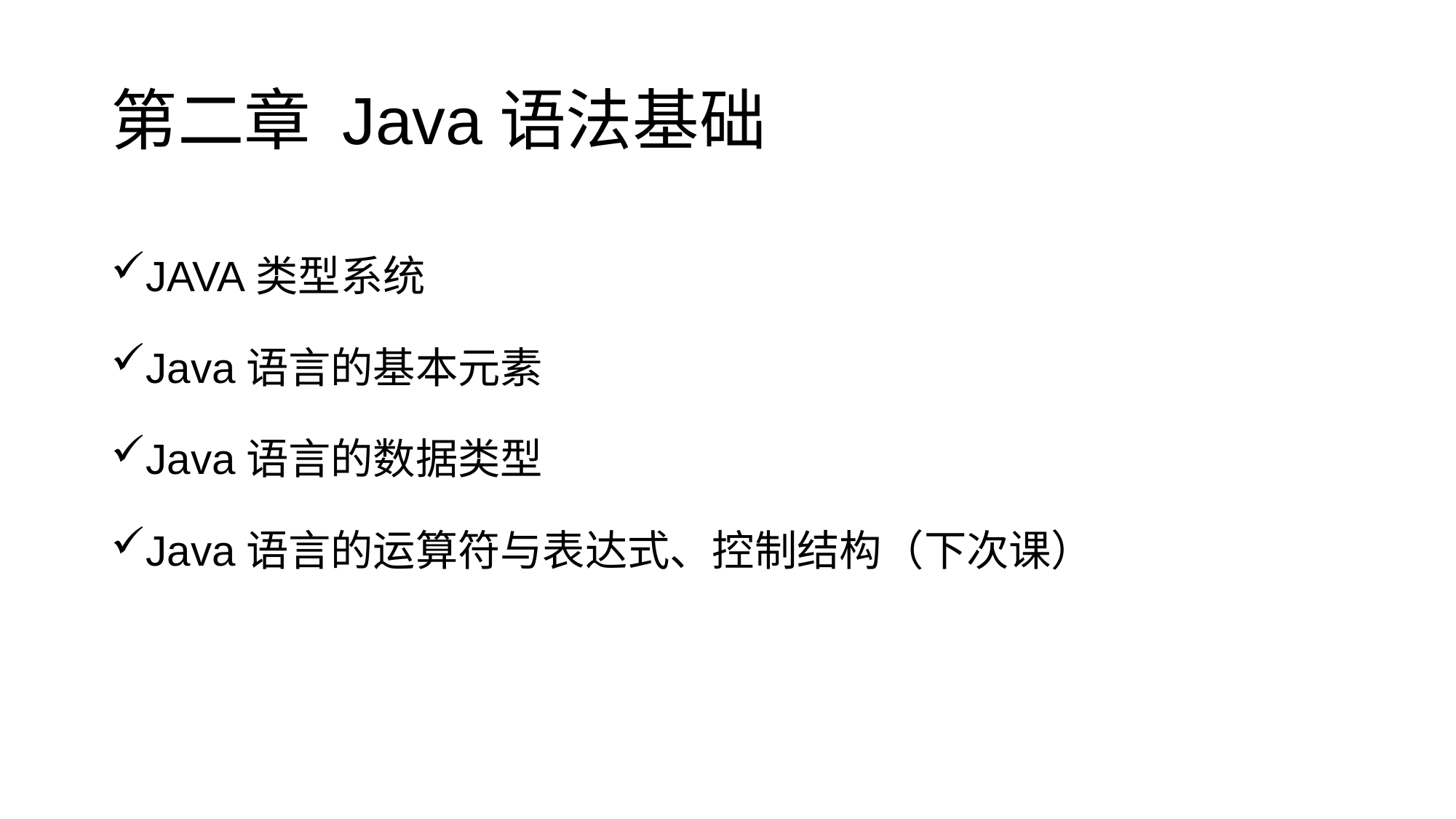

# 第二章 Java语法基础
JAVA类型系统
Java语言的基本元素
Java语言的数据类型
Java语言的运算符与表达式、控制结构（下次课）